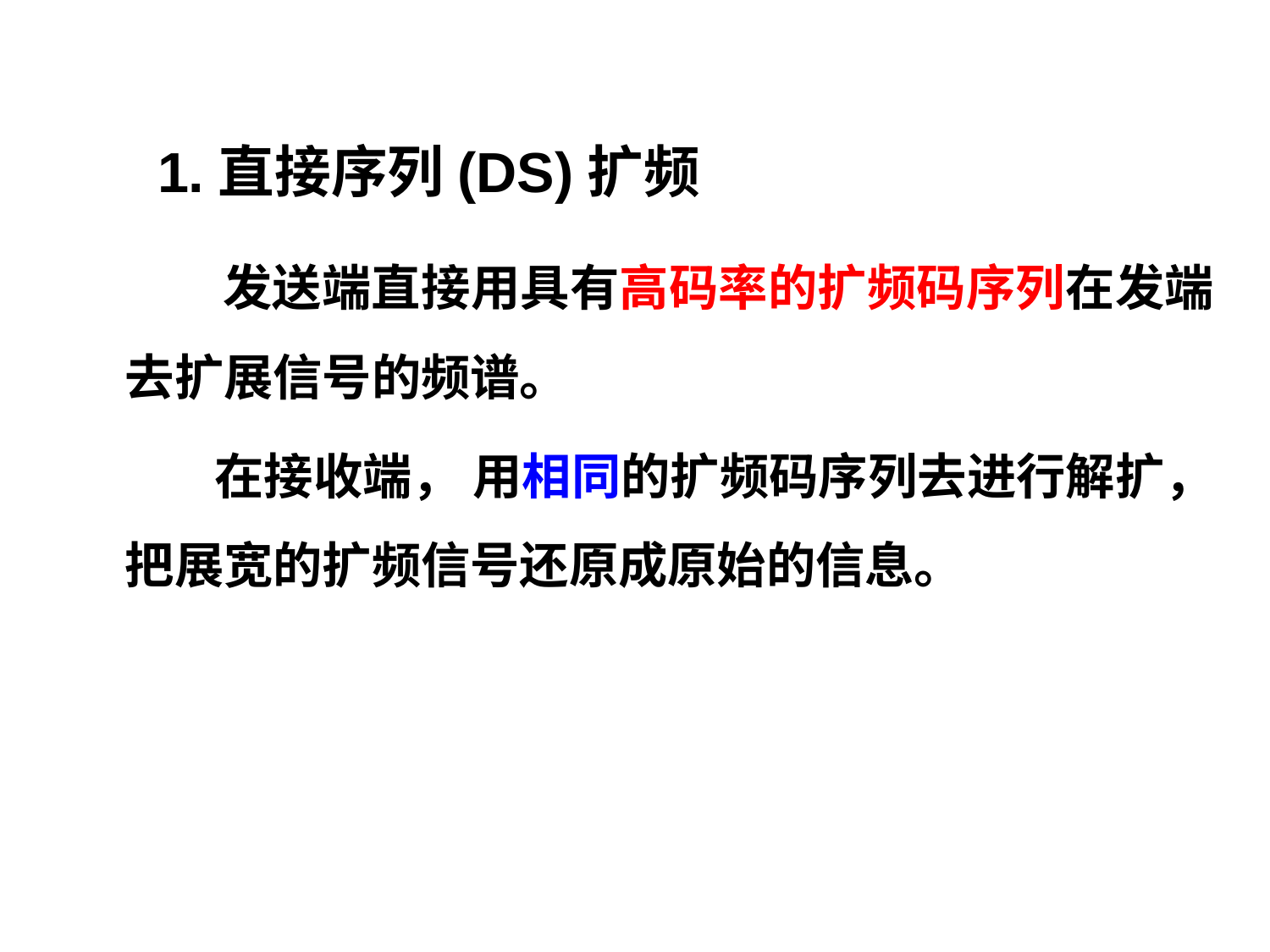

1.直接序列(DS)扩频
          发送端直接用具有高码率的扩频码序列在发端去扩展信号的频谱。
           在接收端， 用相同的扩频码序列去进行解扩， 把展宽的扩频信号还原成原始的信息。